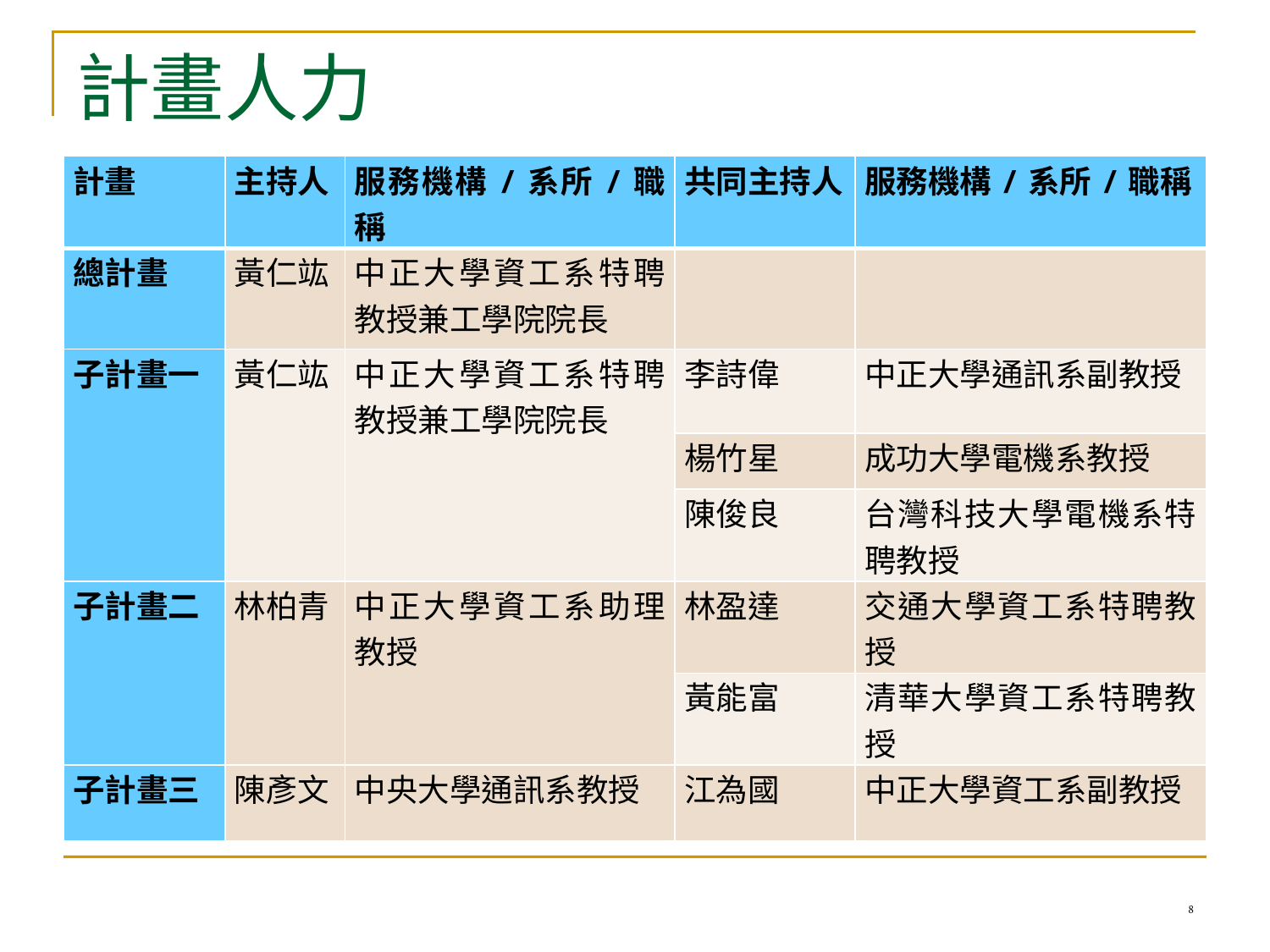

# 計畫人力
| 計畫 | 主持人 | 服務機構/系所/職稱 | 共同主持人 | 服務機構/系所/職稱 |
| --- | --- | --- | --- | --- |
| 總計畫 | 黃仁竑 | 中正大學資工系特聘教授兼工學院院長 |  |  |
| 子計畫一 | 黃仁竑 | 中正大學資工系特聘教授兼工學院院長 | 李詩偉 | 中正大學通訊系副教授 |
|  |  |  | 楊竹星 | 成功大學電機系教授 |
|  |  |  | 陳俊良 | 台灣科技大學電機系特聘教授 |
| 子計畫二 | 林柏青 | 中正大學資工系助理教授 | 林盈達 | 交通大學資工系特聘教授 |
|  |  |  | 黃能富 | 清華大學資工系特聘教授 |
| 子計畫三 | 陳彥文 | 中央大學通訊系教授 | 江為國 | 中正大學資工系副教授 |
8